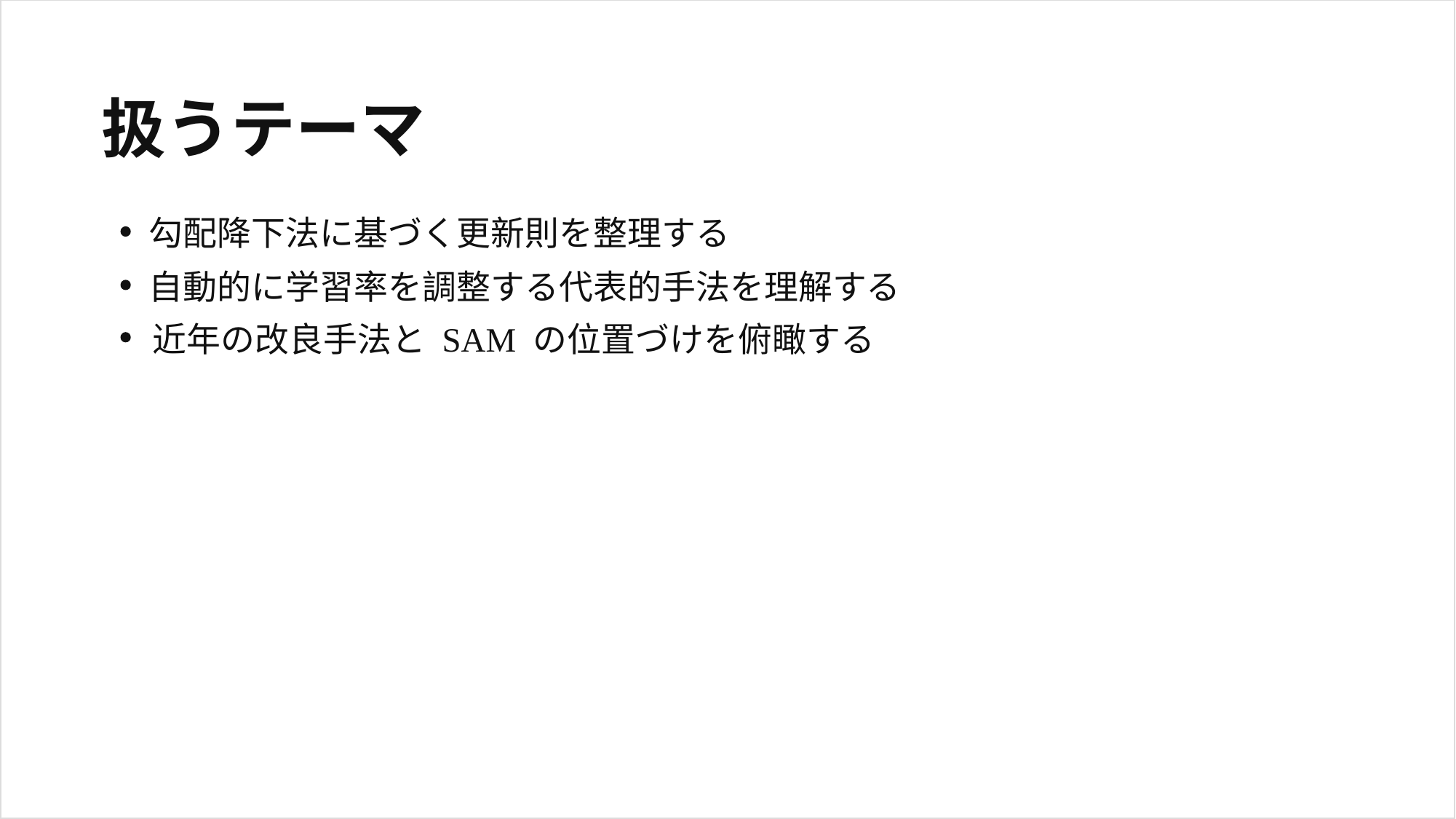

扱うテーマ
勾配降下法に基づく更新則を整理する

自動的に学習率を調整する代表的手法を理解する

近年の改良手法と SAM の位置づけを俯瞰する